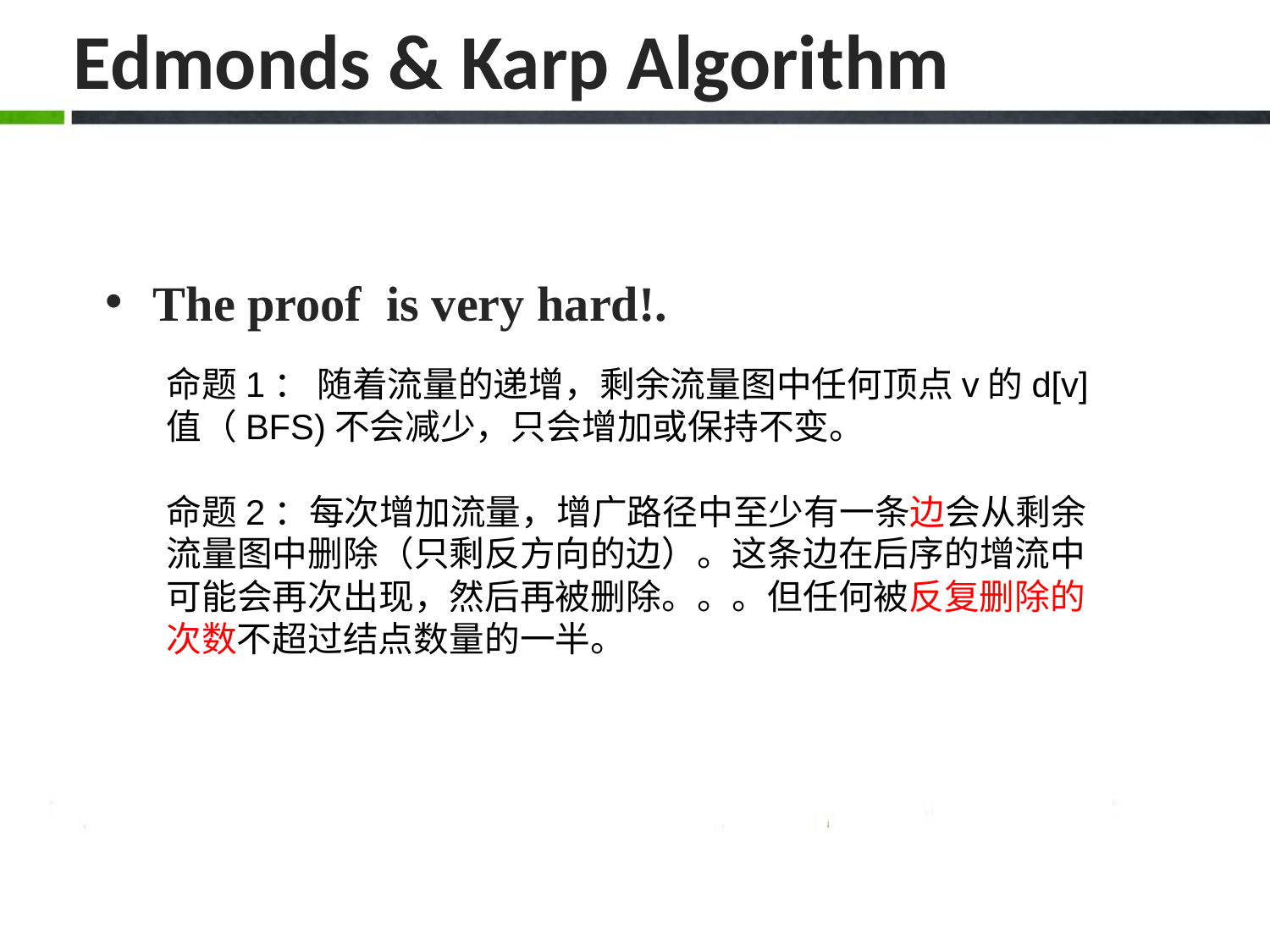

Edmonds & Karp Algorithm

The proof  is very hard!.

命题1： 随着流量的递增，剩余流量图中任何顶点v的d[v]值（BFS)不会减少，只会增加或保持不变。

命题2：每次增加流量，增广路径中至少有一条边会从剩余流量图中删除（只剩反方向的边）。这条边在后序的增流中可能会再次出现，然后再被删除。。。但任何被反复删除的次数不超过结点数量的一半。